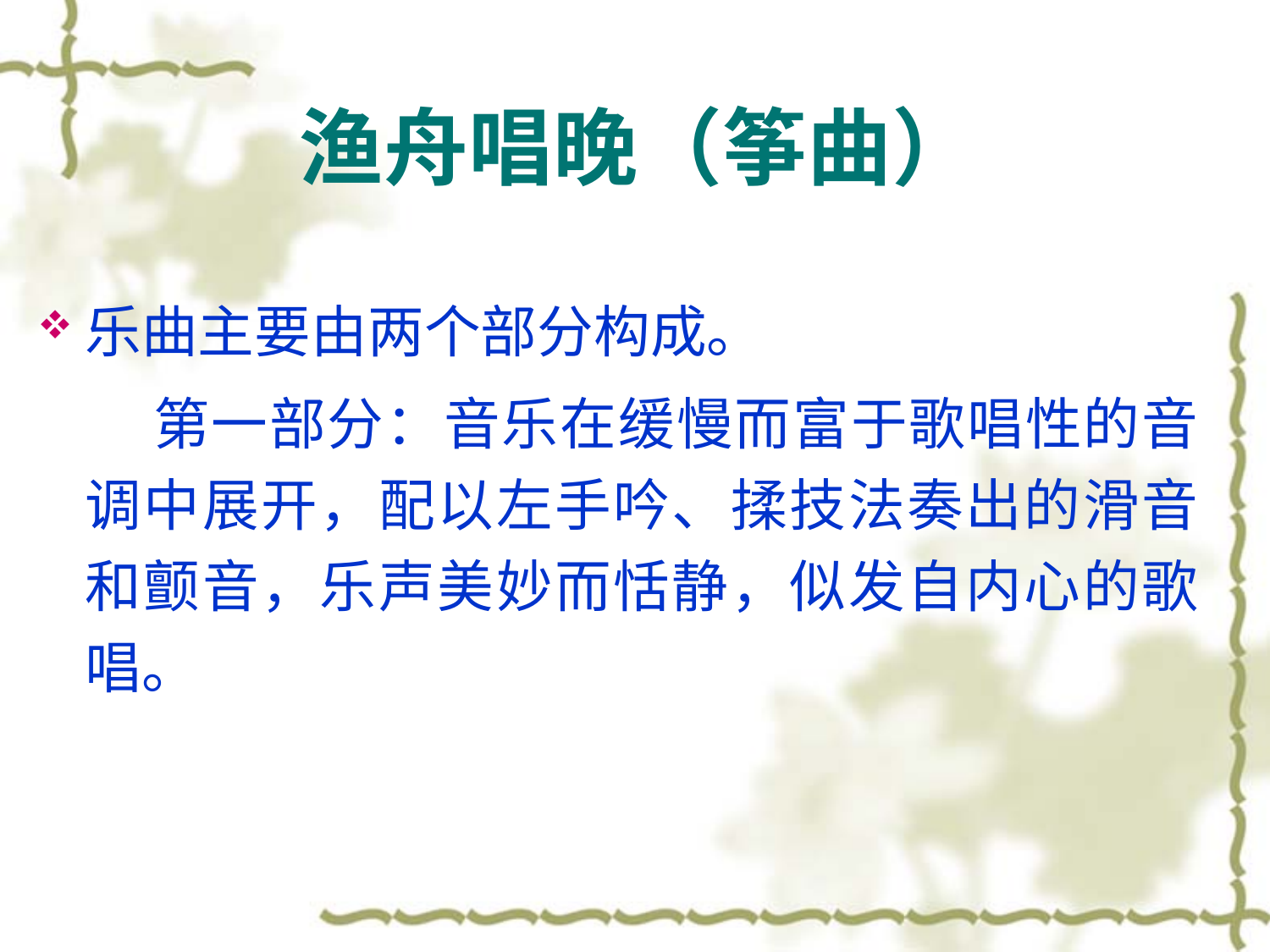

# 渔舟唱晚（筝曲）
乐曲主要由两个部分构成。
       第一部分：音乐在缓慢而富于歌唱性的音调中展开，配以左手吟、揉技法奏出的滑音和颤音，乐声美妙而恬静，似发自内心的歌唱。